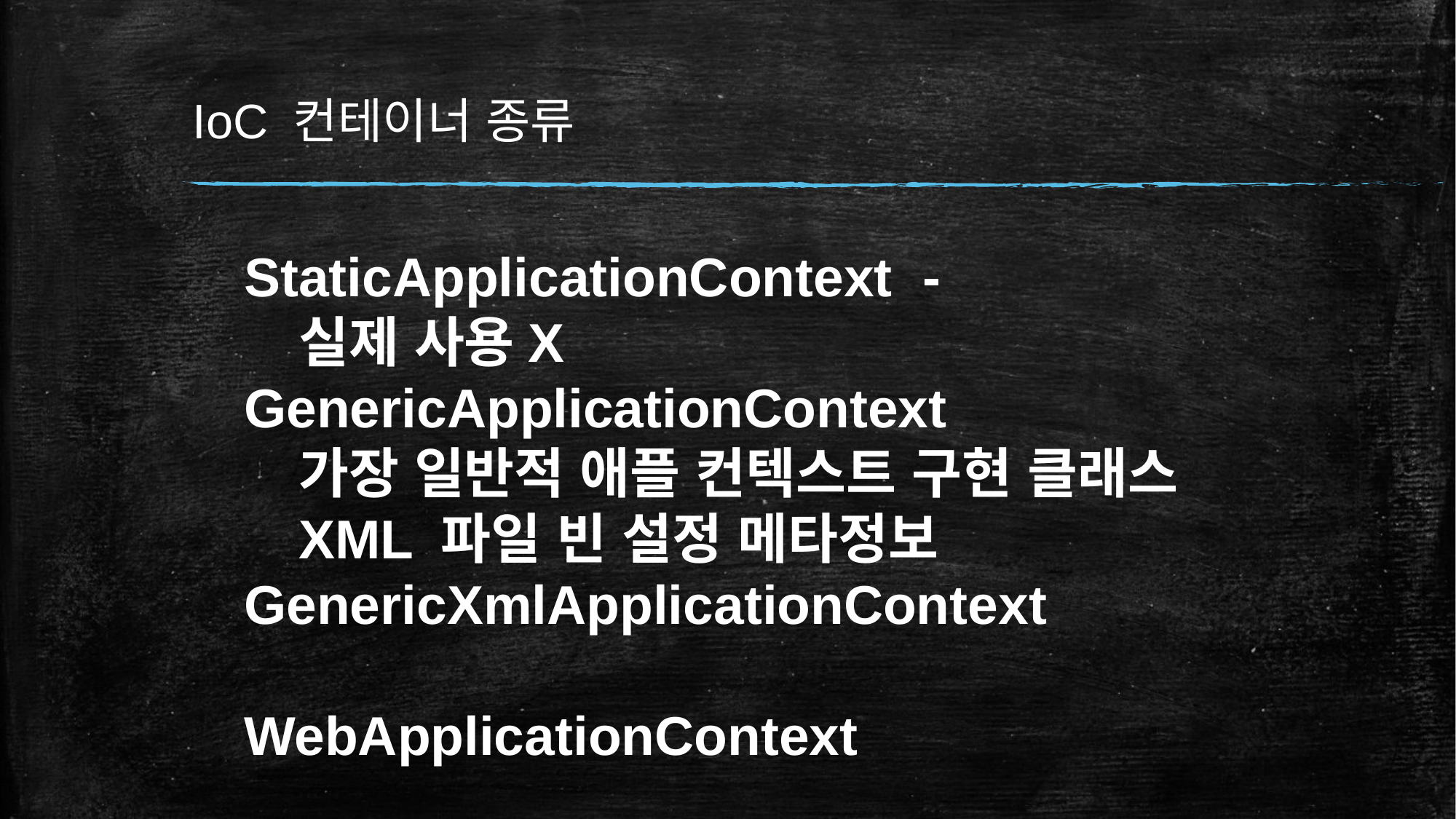

# IoC 컨테이너 종류
StaticApplicationContext  -
실제 사용X
GenericApplicationContext
가장 일반적 애플 컨텍스트 구현 클래스
XML 파일 빈 설정 메타정보
GenericXmlApplicationContext

WebApplicationContext